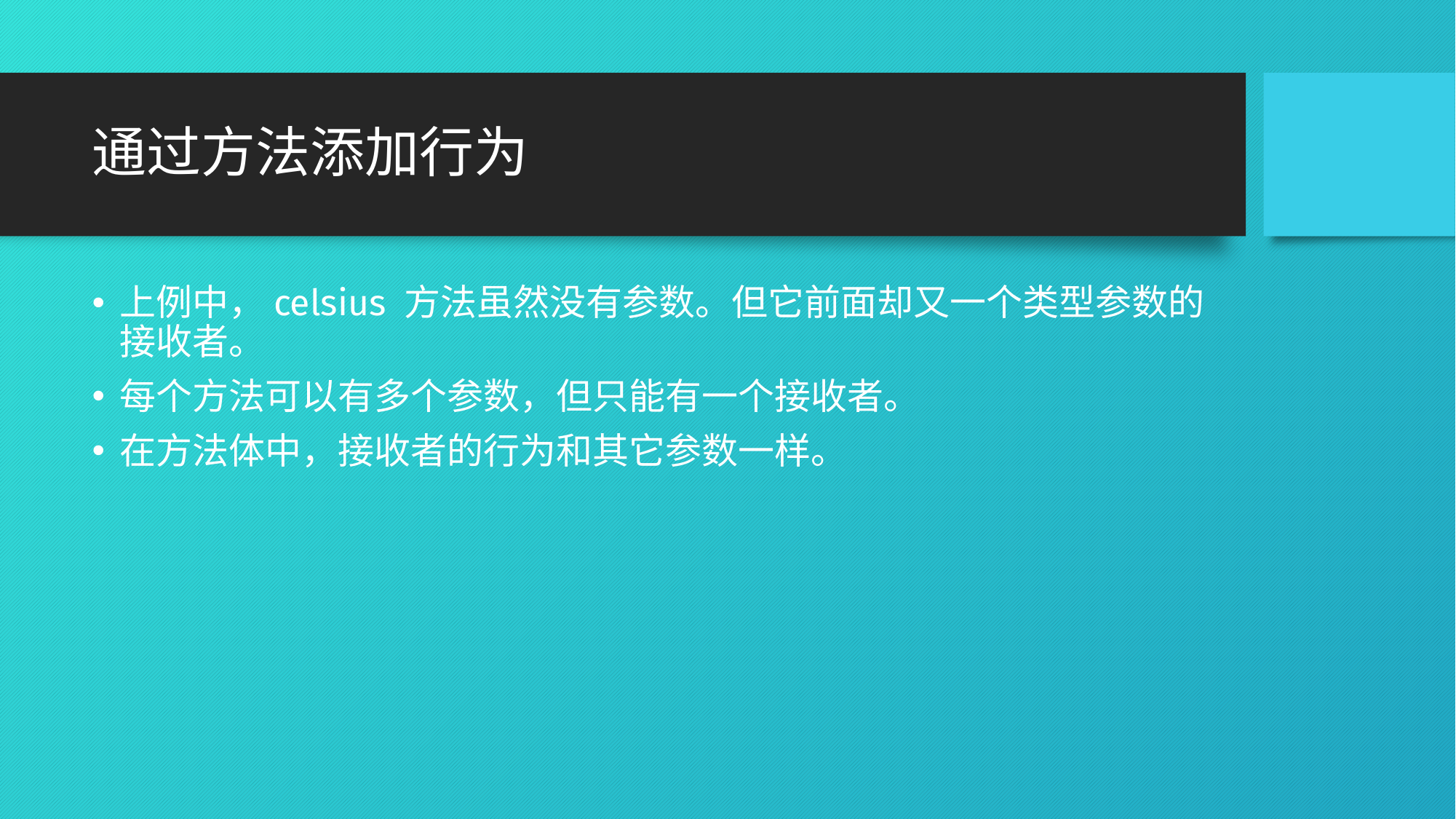

# 通过方法添加行为
上例中，celsius 方法虽然没有参数。但它前面却又一个类型参数的接收者。
每个方法可以有多个参数，但只能有一个接收者。
在方法体中，接收者的行为和其它参数一样。